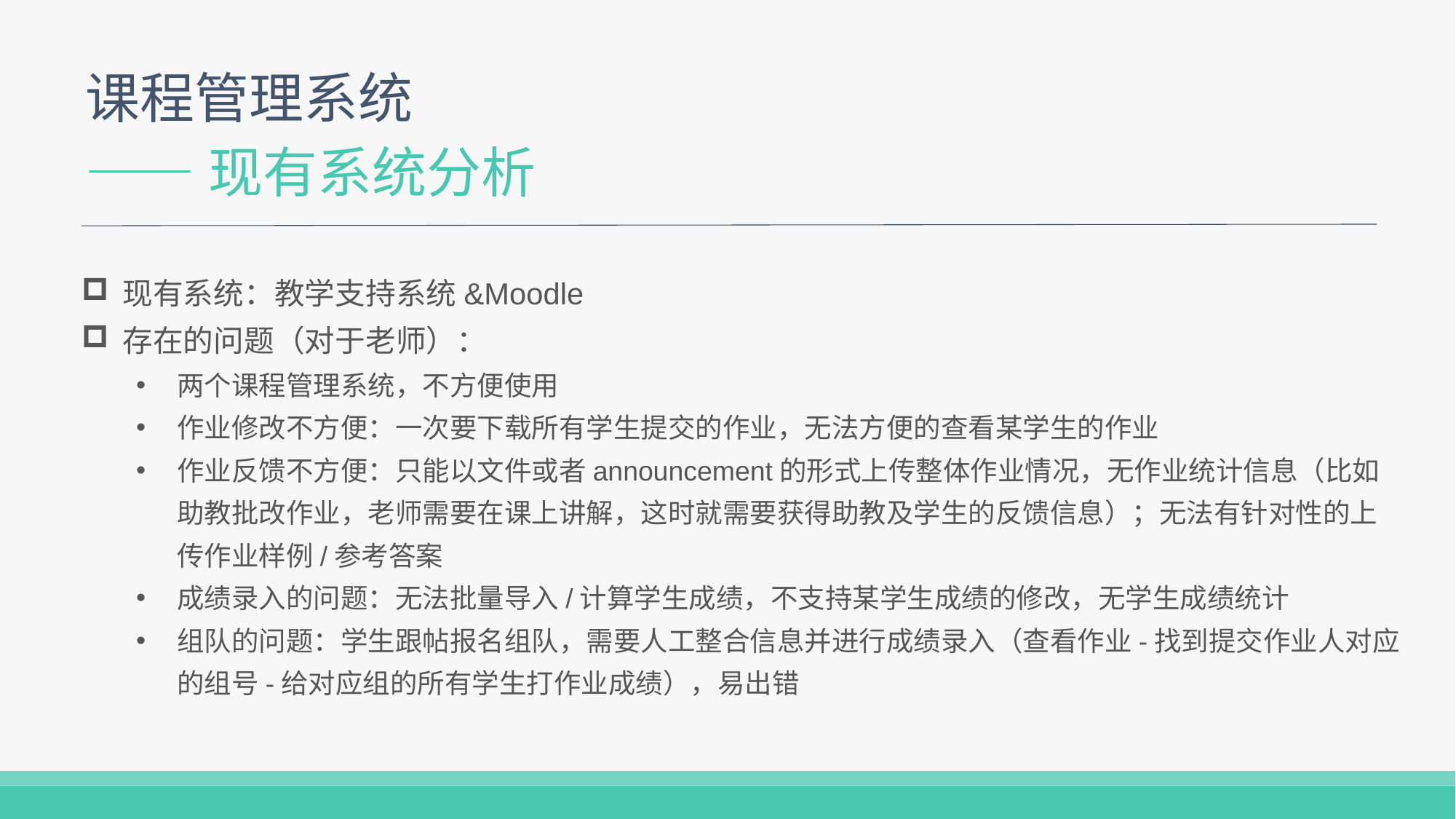

课程管理系统
——现有系统分析
现有系统：教学支持系统&Moodle
存在的问题（对于老师）：
两个课程管理系统，不方便使用
作业修改不方便：一次要下载所有学生提交的作业，无法方便的查看某学生的作业
作业反馈不方便：只能以文件或者announcement的形式上传整体作业情况，无作业统计信息（比如助教批改作业，老师需要在课上讲解，这时就需要获得助教及学生的反馈信息）；无法有针对性的上传作业样例/参考答案
成绩录入的问题：无法批量导入/计算学生成绩，不支持某学生成绩的修改，无学生成绩统计
组队的问题：学生跟帖报名组队，需要人工整合信息并进行成绩录入（查看作业-找到提交作业人对应的组号-给对应组的所有学生打作业成绩），易出错